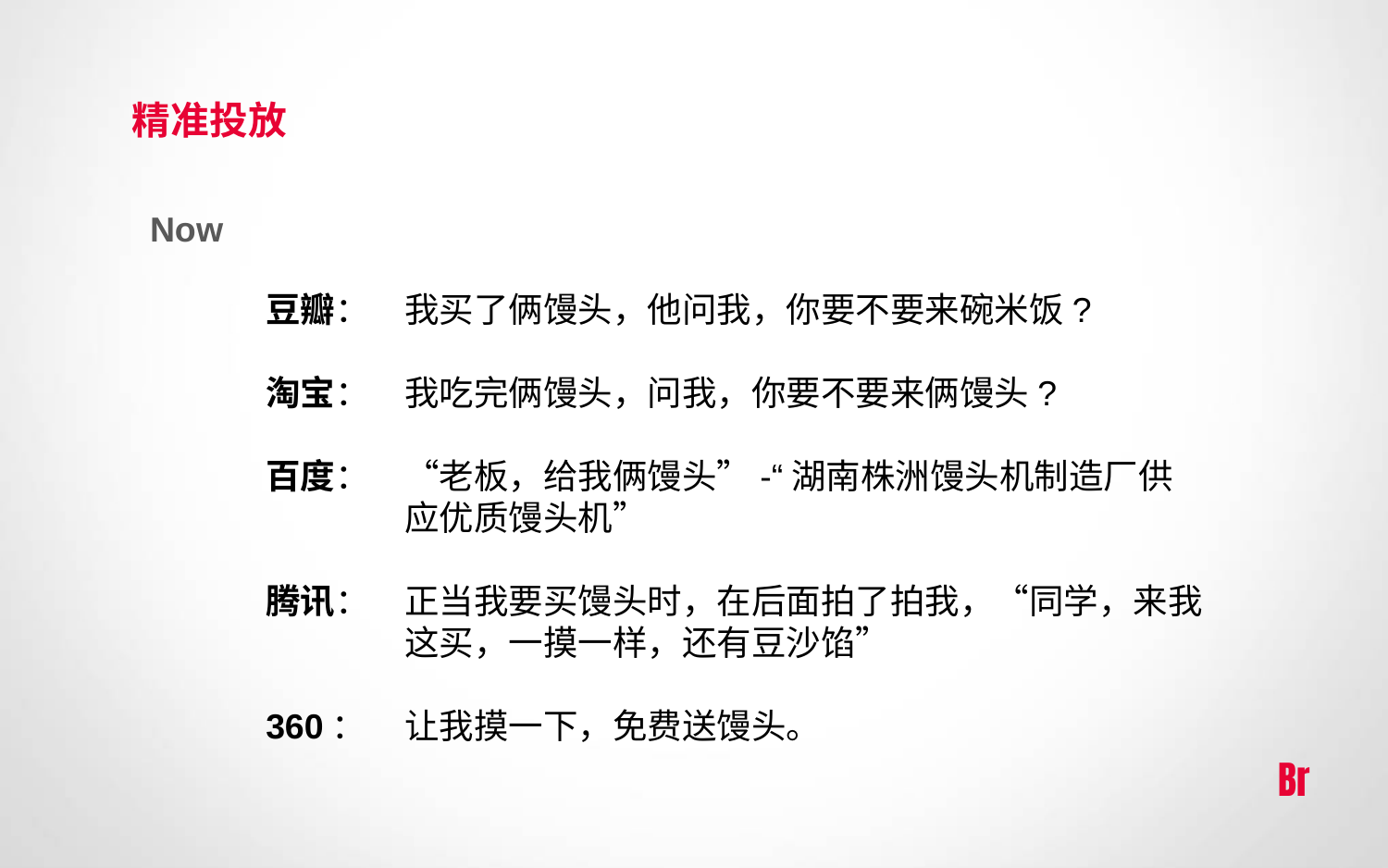

精准投放
Now
豆瓣：	我买了俩馒头，他问我，你要不要来碗米饭?

淘宝：	我吃完俩馒头，问我，你要不要来俩馒头?

百度：	“老板，给我俩馒头”-“湖南株洲馒头机制造厂供	应优质馒头机”

腾讯：	正当我要买馒头时，在后面拍了拍我，“同学，来我	这买，一摸一样，还有豆沙馅”

360：	让我摸一下，免费送馒头。